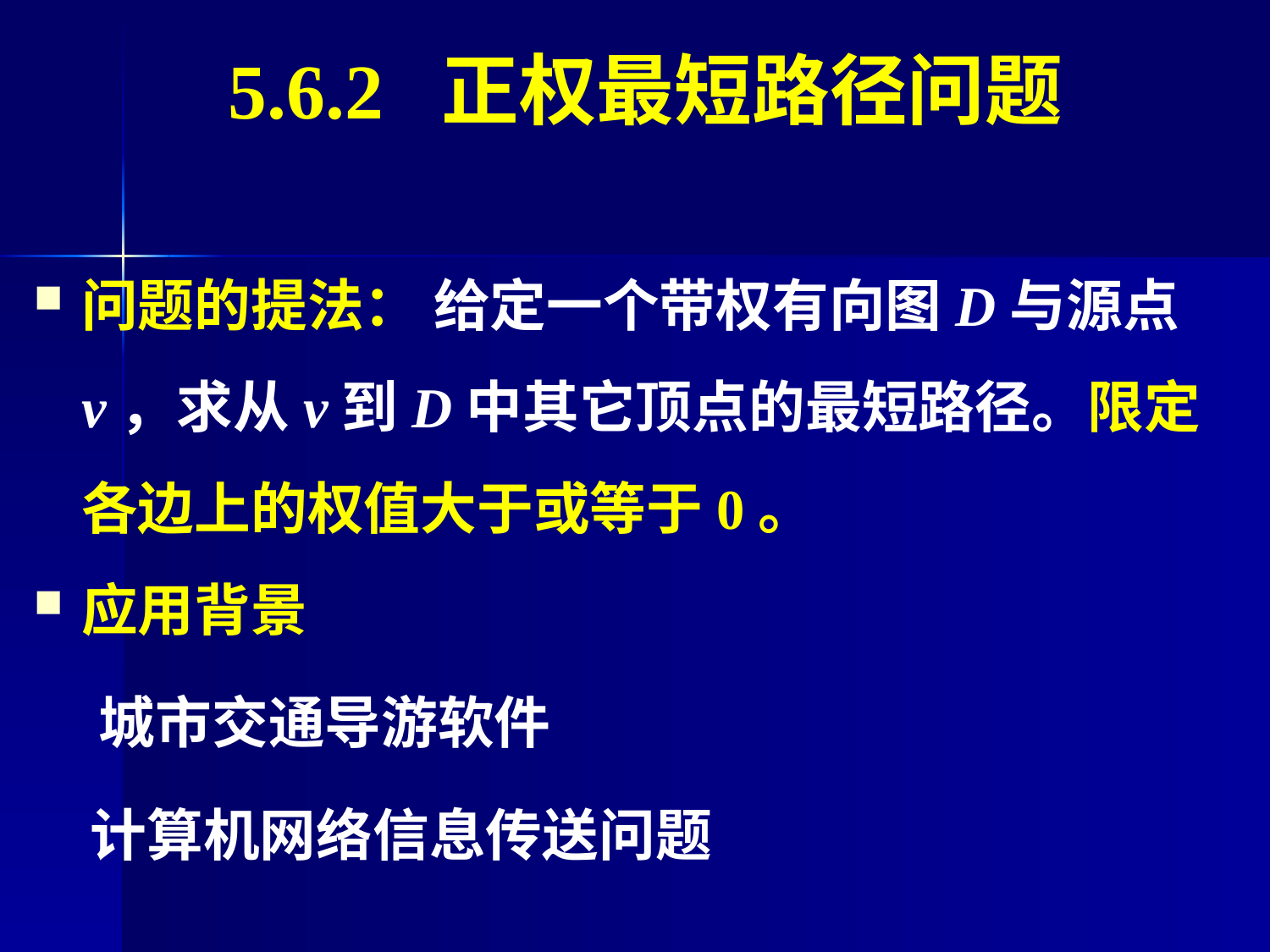

5.6.2  正权最短路径问题

问题的提法： 给定一个带权有向图D与源点v，求从v到D中其它顶点的最短路径。限定各边上的权值大于或等于0。
应用背景
    城市交通导游软件
　计算机网络信息传送问题